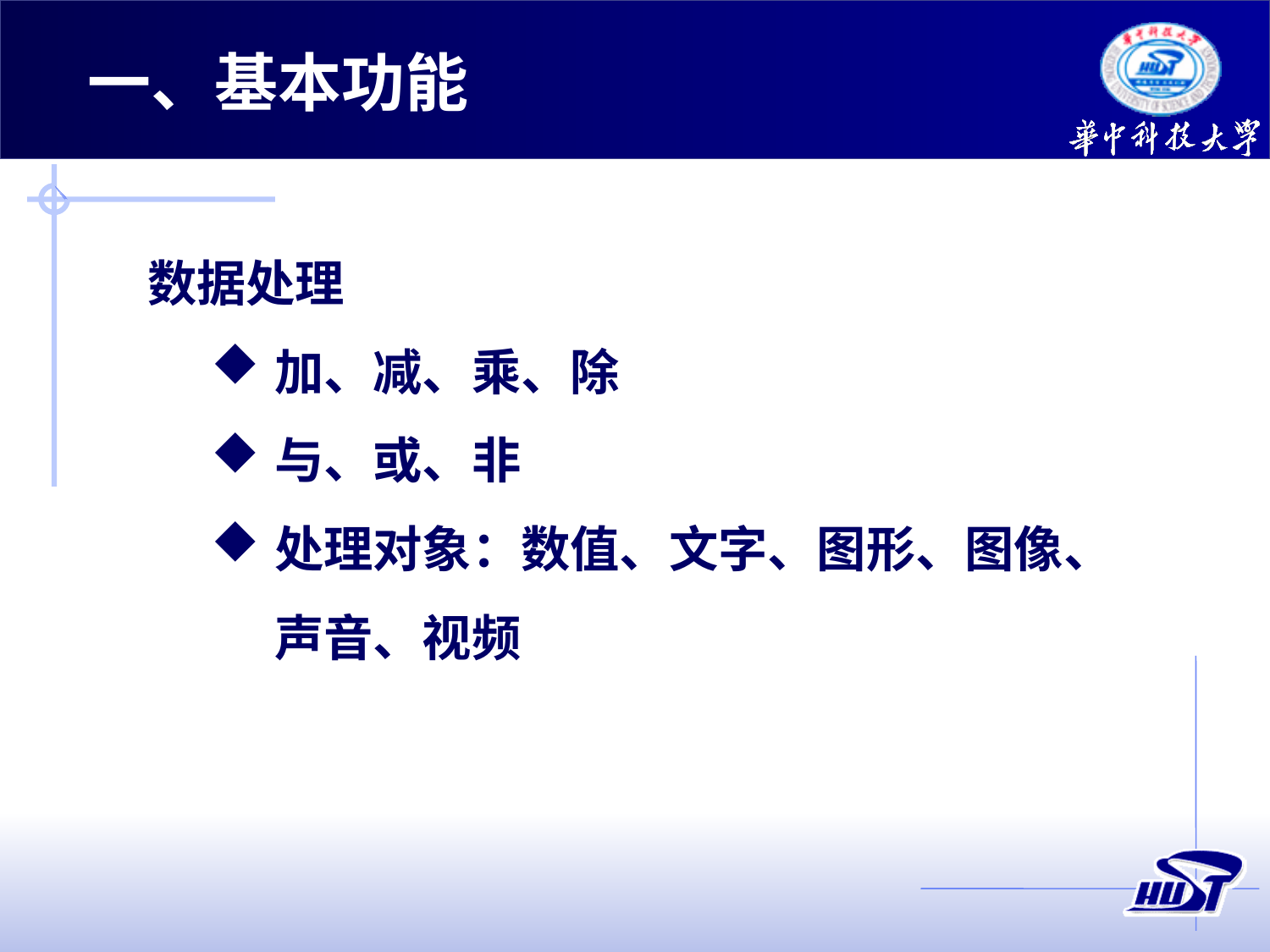

一、基本功能
数据处理
加、减、乘、除
与、或、非
处理对象：数值、文字、图形、图像、声音、视频